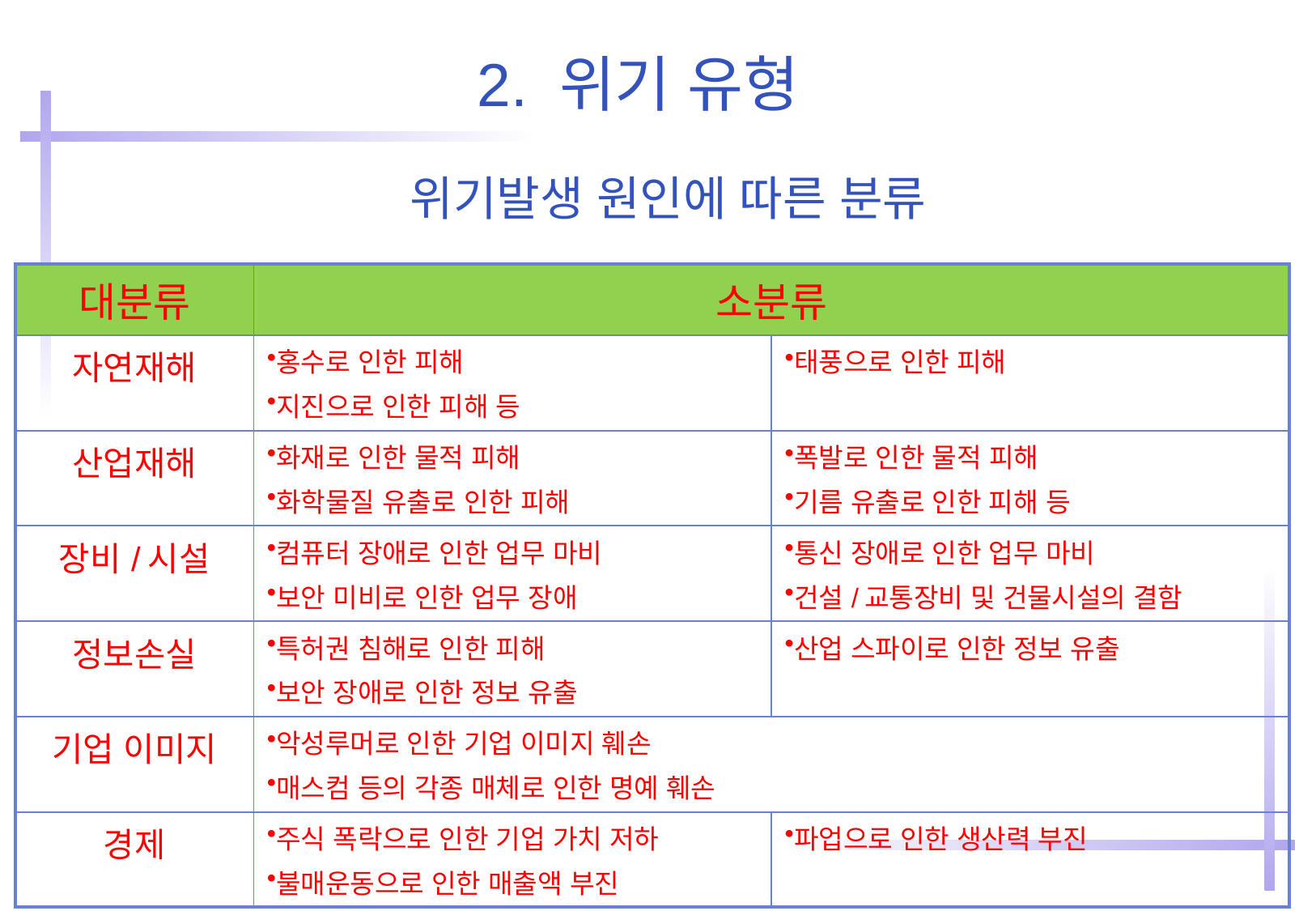

2. 위기 유형
# 위기발생 원인에 따른 분류

| 대분류 | 소분류 |  |
| --- | --- | --- |
| 자연재해 | 홍수로 인한 피해 지진으로 인한 피해 등 | 태풍으로 인한 피해 |
| 산업재해 | 화재로 인한 물적 피해 화학물질 유출로 인한 피해 | 폭발로 인한 물적 피해 기름 유출로 인한 피해 등 |
| 장비/시설 | 컴퓨터 장애로 인한 업무 마비 보안 미비로 인한 업무 장애 | 통신 장애로 인한 업무 마비 건설/교통장비 및 건물시설의 결함 |
| 정보손실 | 특허권 침해로 인한 피해 보안 장애로 인한 정보 유출 | 산업 스파이로 인한 정보 유출 |
| 기업 이미지 | 악성루머로 인한 기업 이미지 훼손 매스컴 등의 각종 매체로 인한 명예 훼손 |  |
| 경제 | 주식 폭락으로 인한 기업 가치 저하 불매운동으로 인한 매출액 부진 | 파업으로 인한 생산력 부진 |